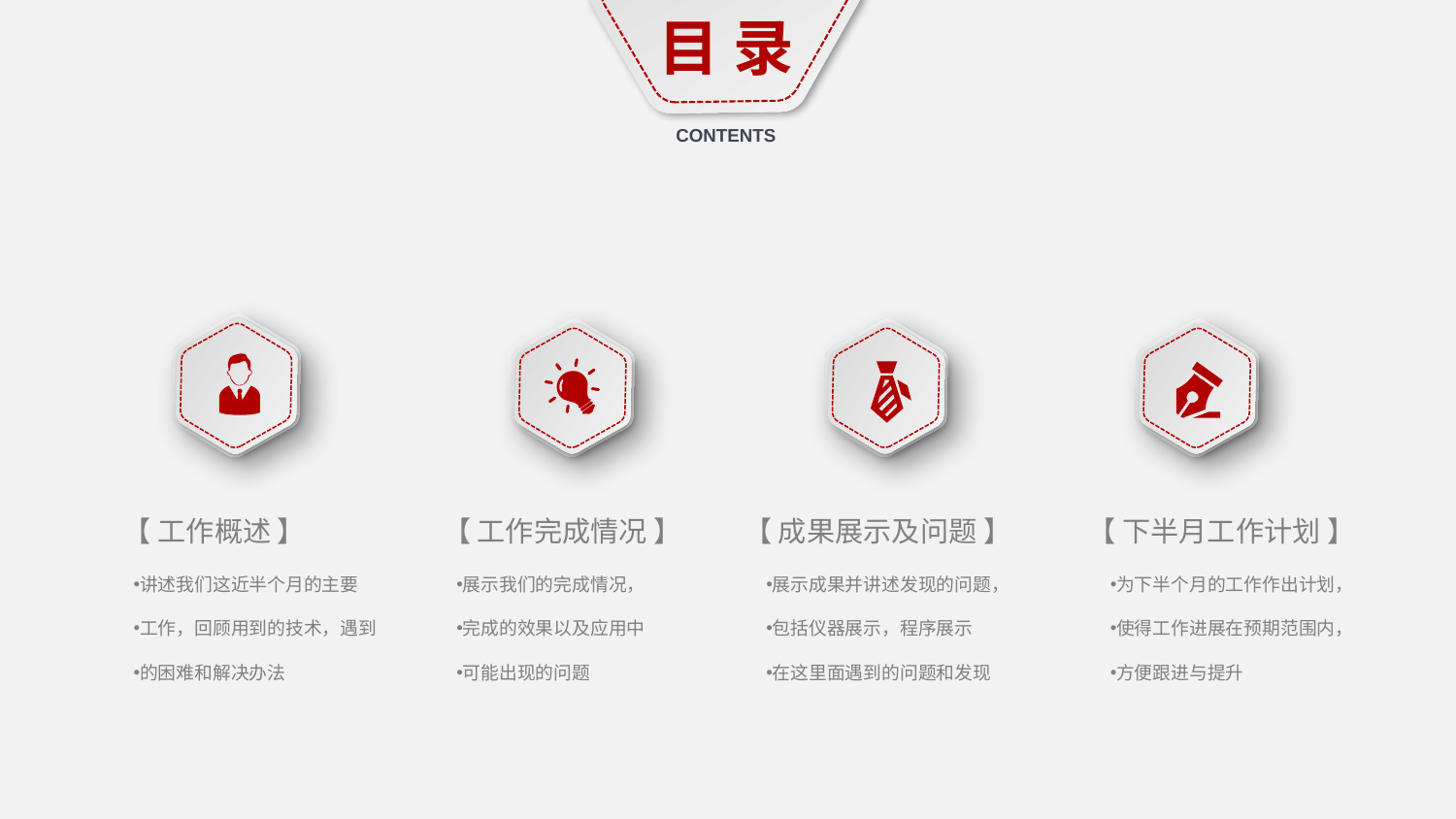

目 录
CONTENTS

【 工作概述 】
讲述我们这近半个月的主要
工作，回顾用到的技术，遇到
的困难和解决办法
【 工作完成情况 】
展示我们的完成情况，
完成的效果以及应用中
可能出现的问题
【 成果展示及问题 】
展示成果并讲述发现的问题，
包括仪器展示，程序展示
在这里面遇到的问题和发现
【 下半月工作计划 】
为下半个月的工作作出计划，
使得工作进展在预期范围内，
方便跟进与提升
延时符